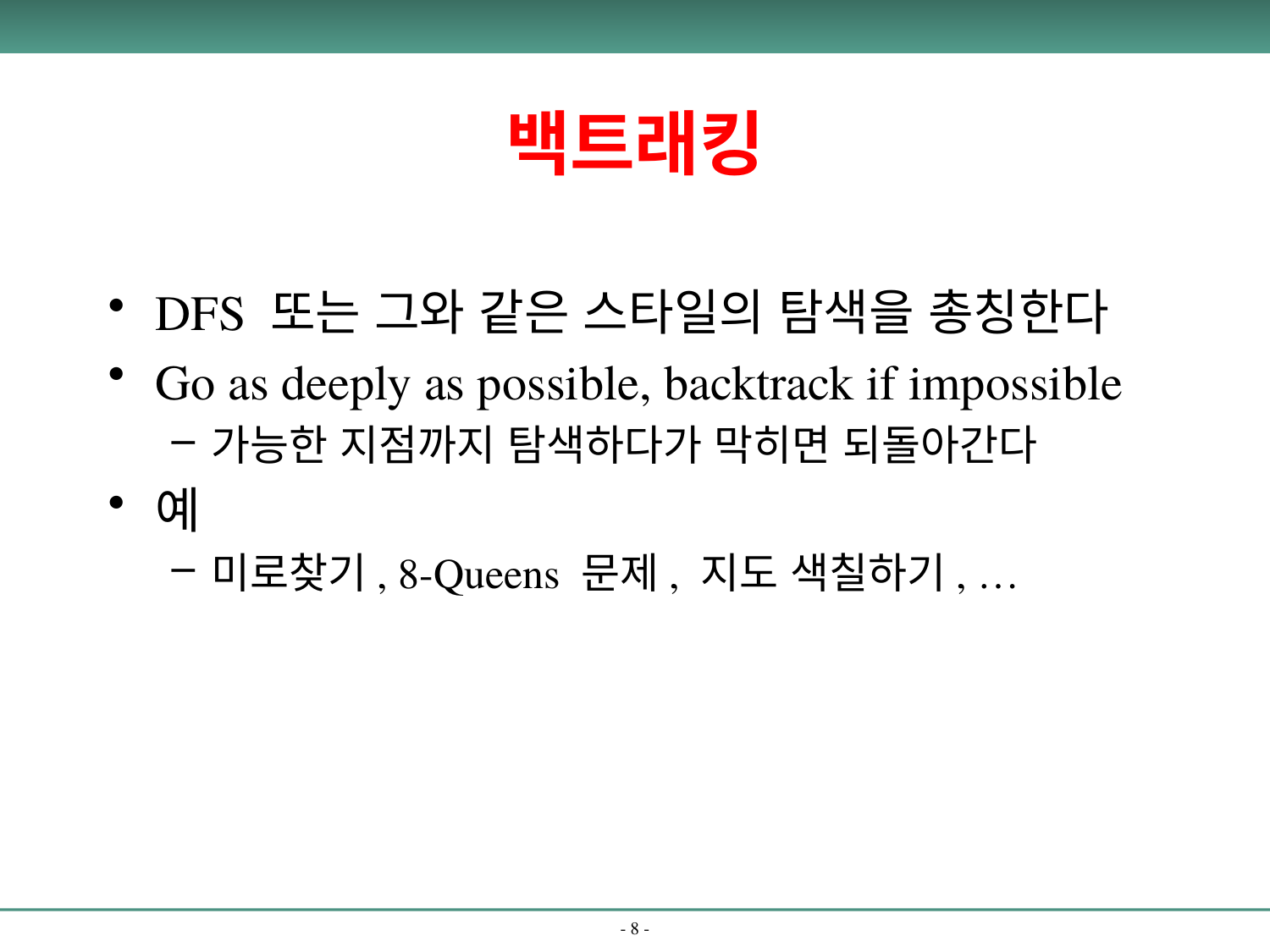

# 백트래킹
DFS 또는 그와 같은 스타일의 탐색을 총칭한다
Go as deeply as possible, backtrack if impossible
가능한 지점까지 탐색하다가 막히면 되돌아간다
예
미로찾기, 8-Queens 문제, 지도 색칠하기, …